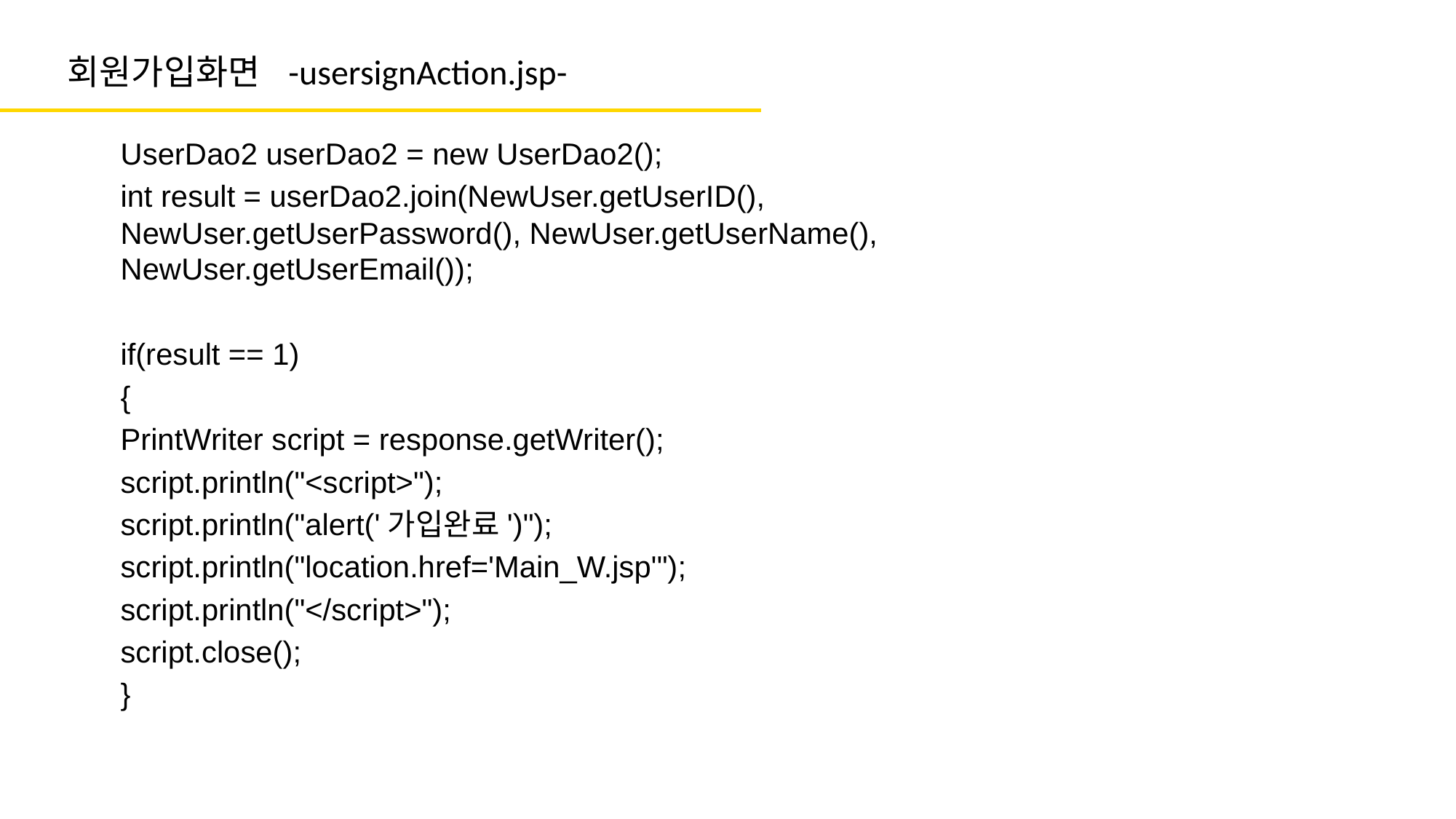

# 회원가입화면  -usersignAction.jsp-
UserDao2 userDao2 = new UserDao2();
int result = userDao2.join(NewUser.getUserID(), NewUser.getUserPassword(), NewUser.getUserName(), NewUser.getUserEmail());

if(result == 1)
{
PrintWriter script = response.getWriter();
script.println("<script>");
script.println("alert('가입완료')");
script.println("location.href='Main_W.jsp'");
script.println("</script>");
script.close();
}